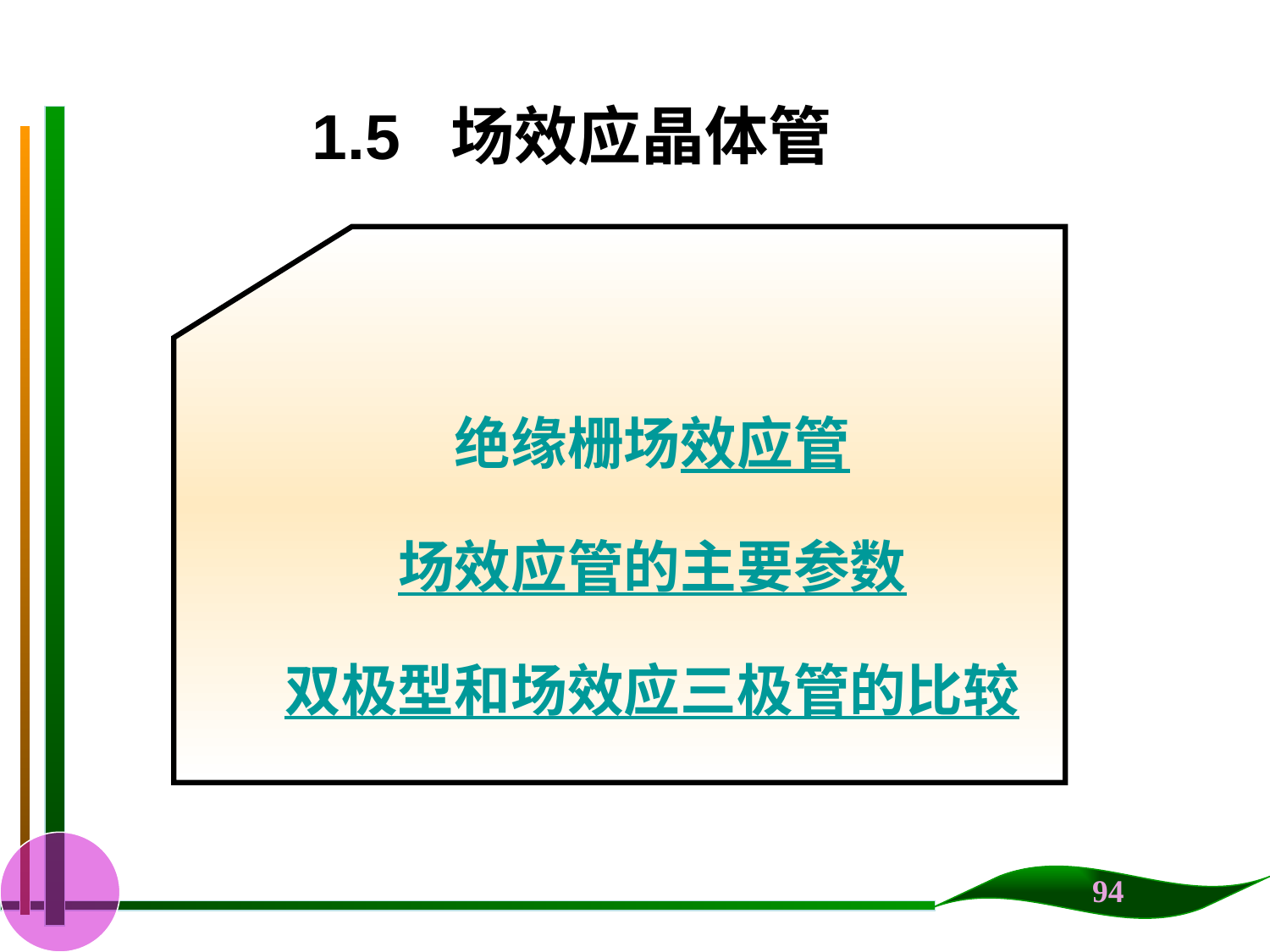

1.5  场效应晶体管
    绝缘栅场效应管
    场效应管的主要参数
    双极型和场效应三极管的比较
94